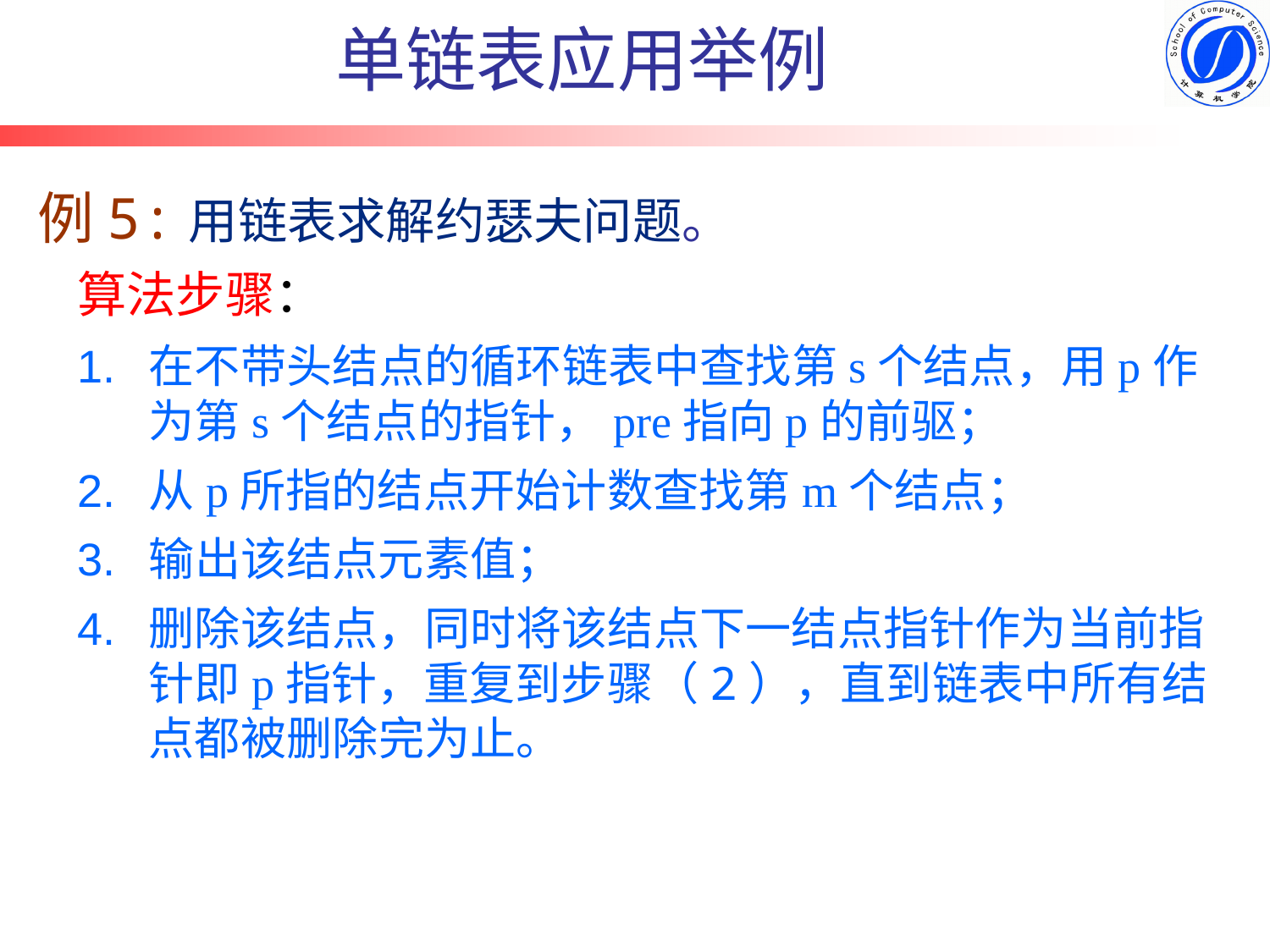

单链表应用举例
例5:用链表求解约瑟夫问题。
算法步骤：
在不带头结点的循环链表中查找第s个结点，用p作为第s个结点的指针，pre指向p的前驱；
从p所指的结点开始计数查找第m个结点；
输出该结点元素值；
删除该结点，同时将该结点下一结点指针作为当前指针即p指针，重复到步骤（2），直到链表中所有结点都被删除完为止。